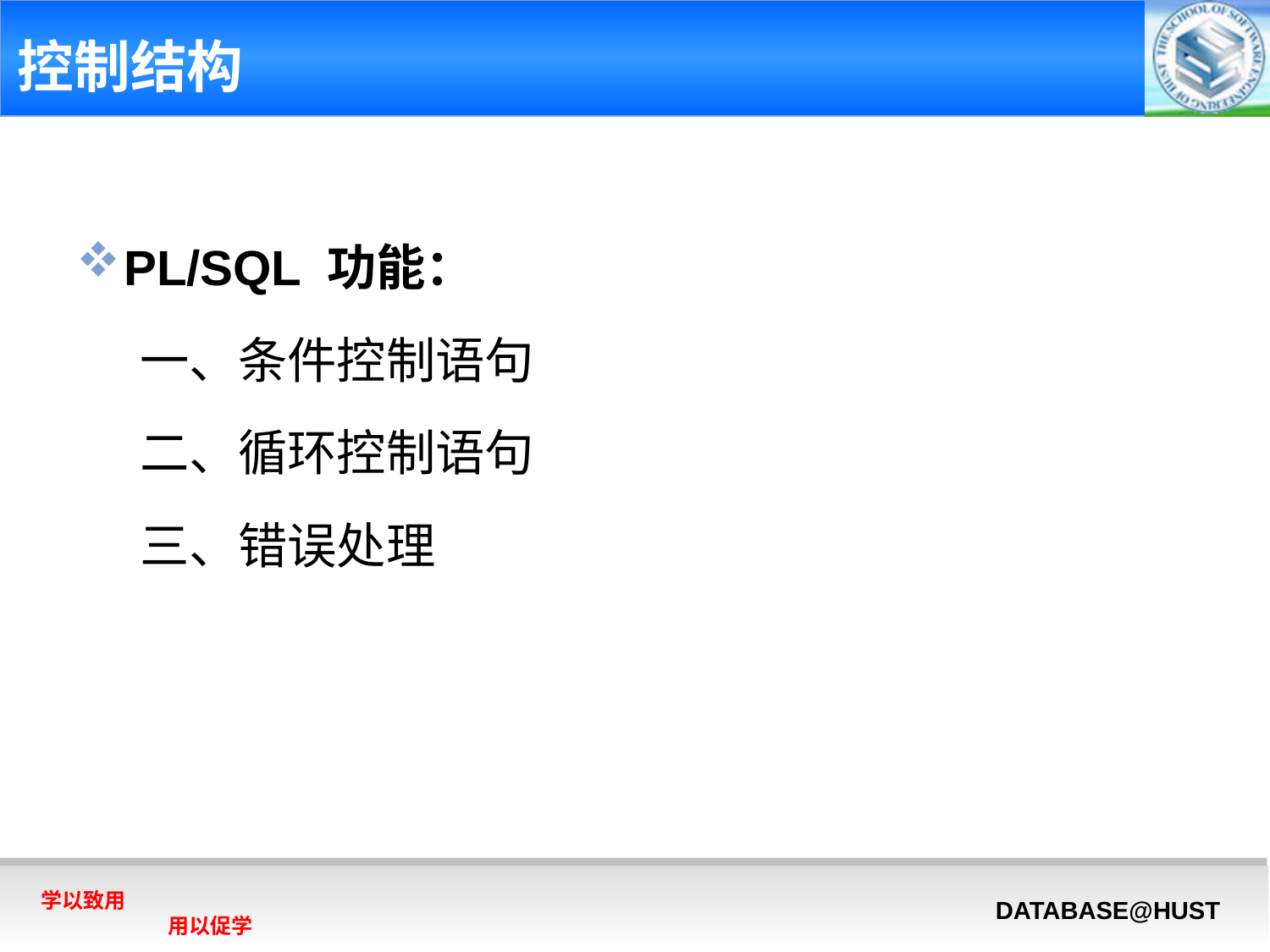

# 控制结构
PL/SQL 功能：
一、条件控制语句
二、循环控制语句
三、错误处理